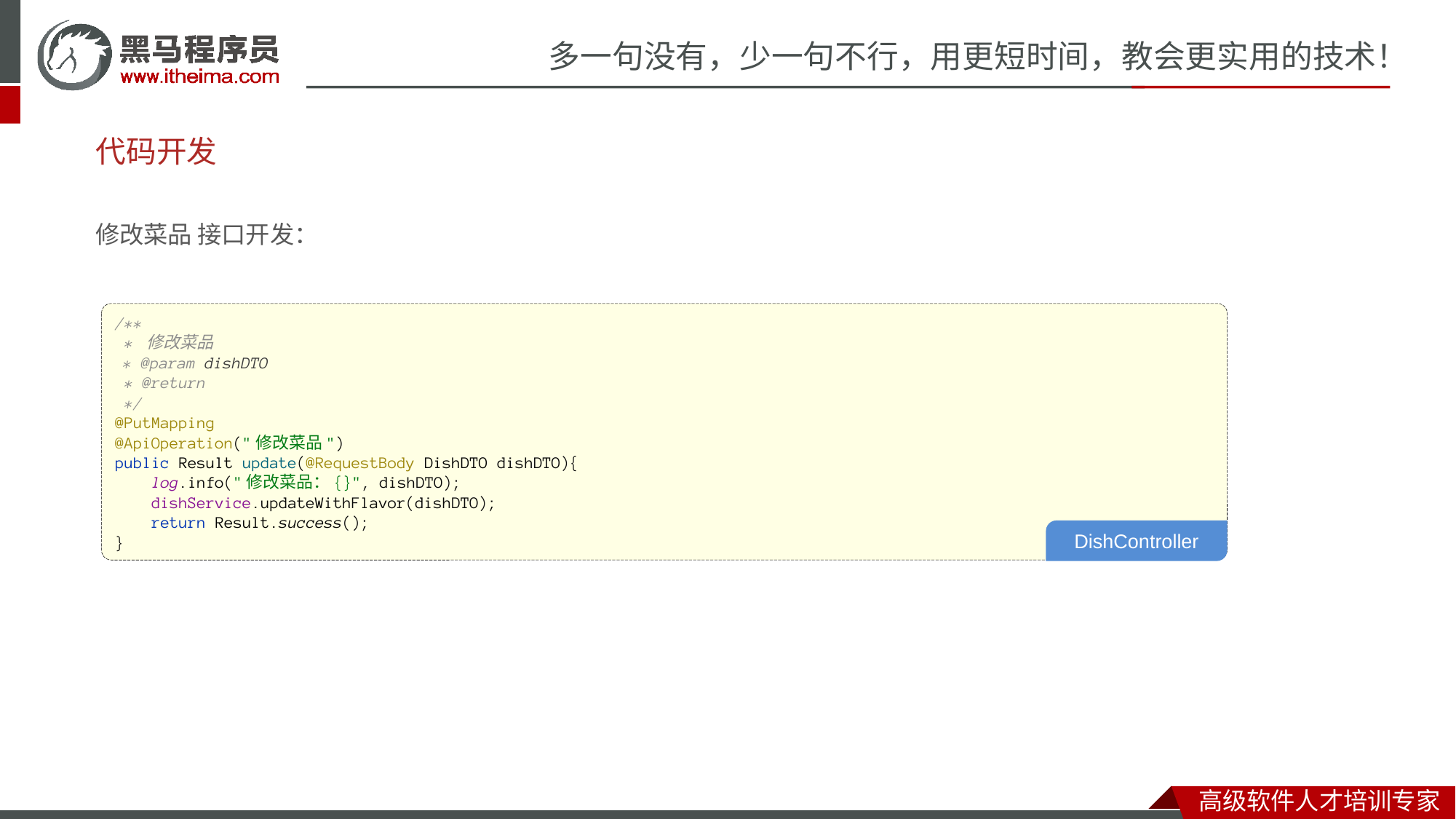

# 代码开发
修改菜品 接口开发：
/**
 * 修改菜品
 * @param dishDTO
 * @return
 */
@PutMapping
@ApiOperation("修改菜品")
public Result update(@RequestBody DishDTO dishDTO){
    log.info("修改菜品：{}", dishDTO);
    dishService.updateWithFlavor(dishDTO);
    return Result.success();
}
DishController